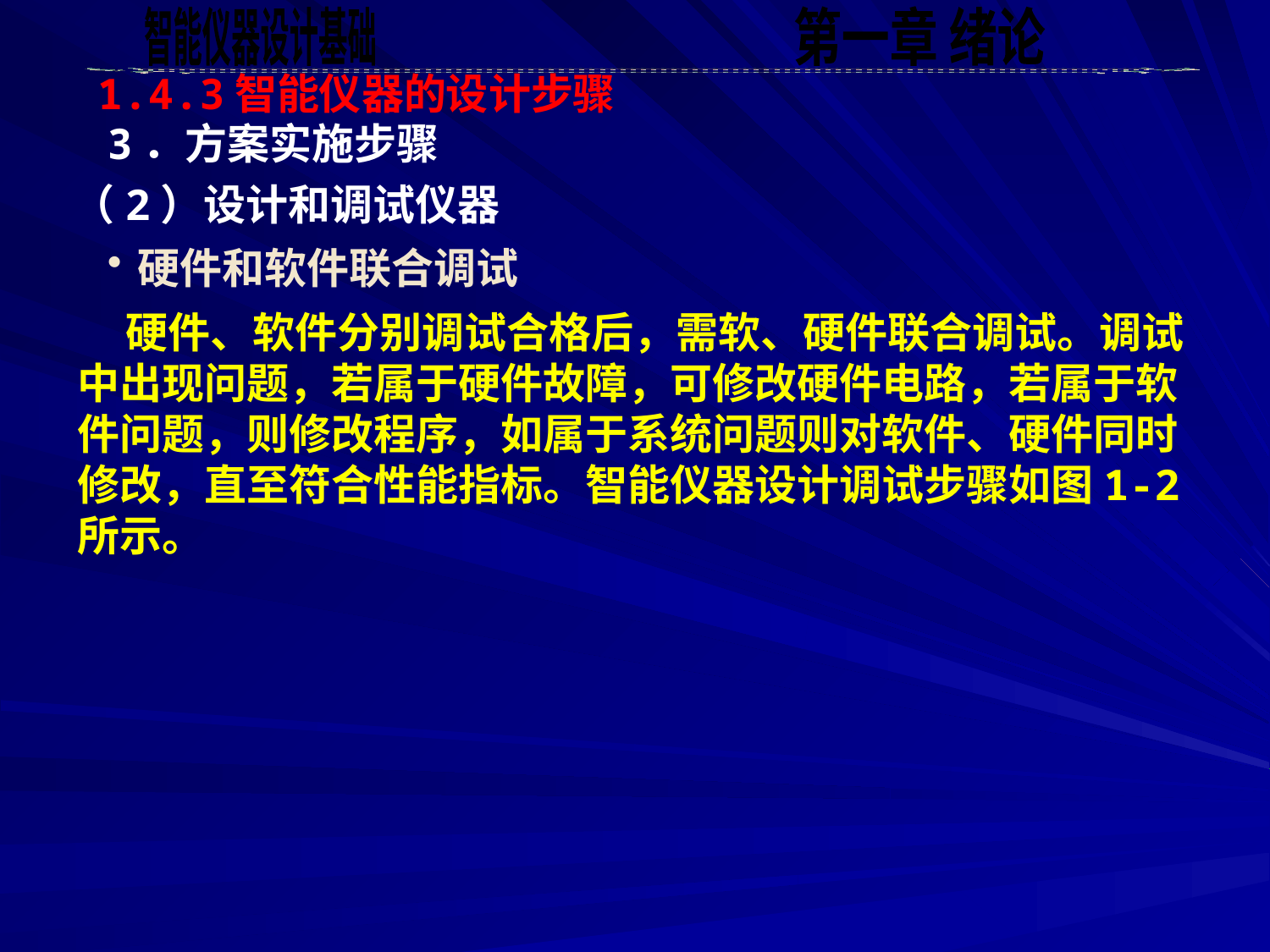

1.4.3智能仪器的设计步骤
3．方案实施步骤
（2）设计和调试仪器
硬件和软件联合调试
    硬件、软件分别调试合格后，需软、硬件联合调试。调试中出现问题，若属于硬件故障，可修改硬件电路，若属于软件问题，则修改程序，如属于系统问题则对软件、硬件同时修改，直至符合性能指标。智能仪器设计调试步骤如图1-2所示。